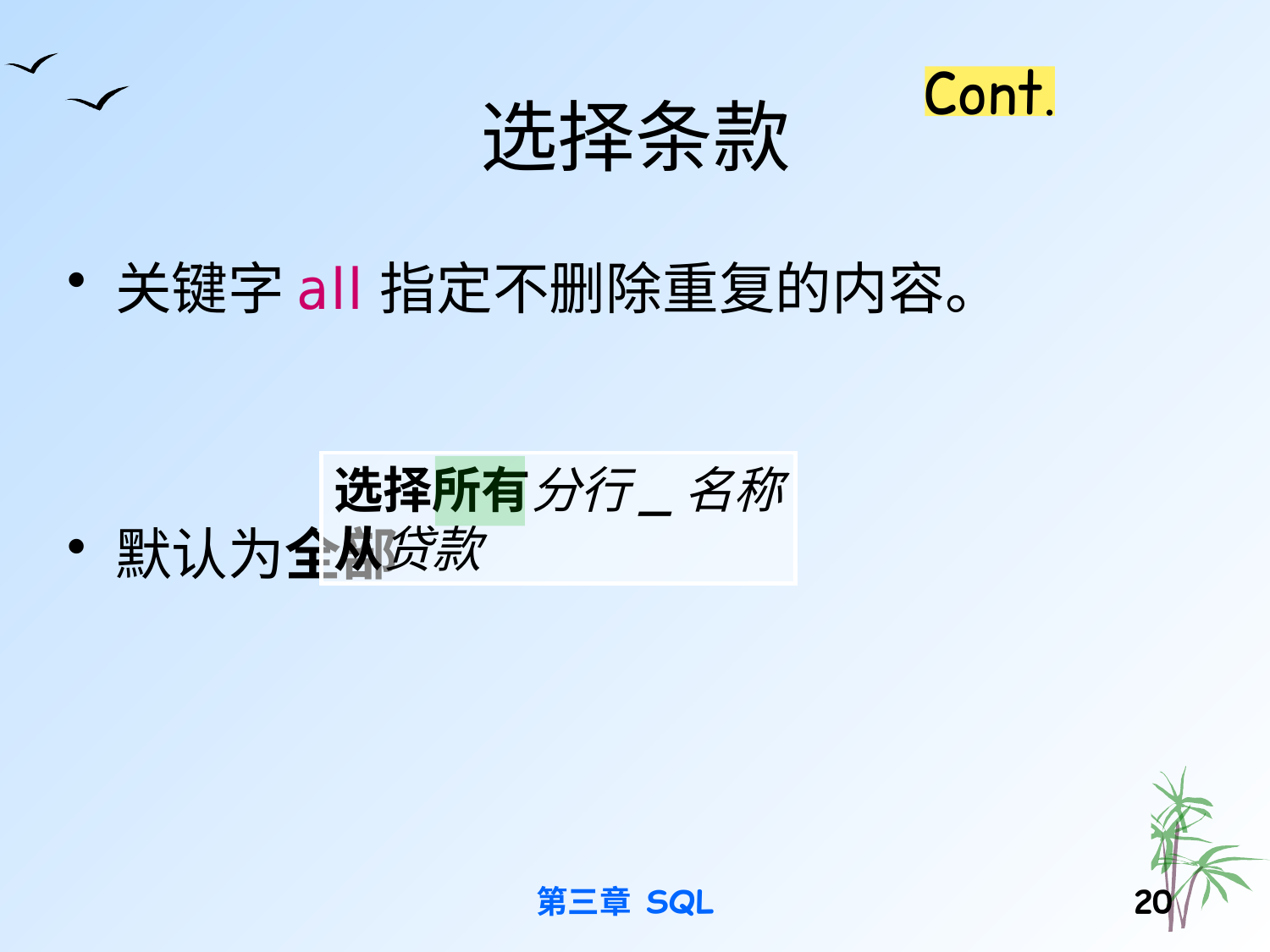

# 选择条款
Cont.
关键字all指定不删除重复的内容。

默认为全部
选择所有分行_名称
从贷款

第三章 SQL
20